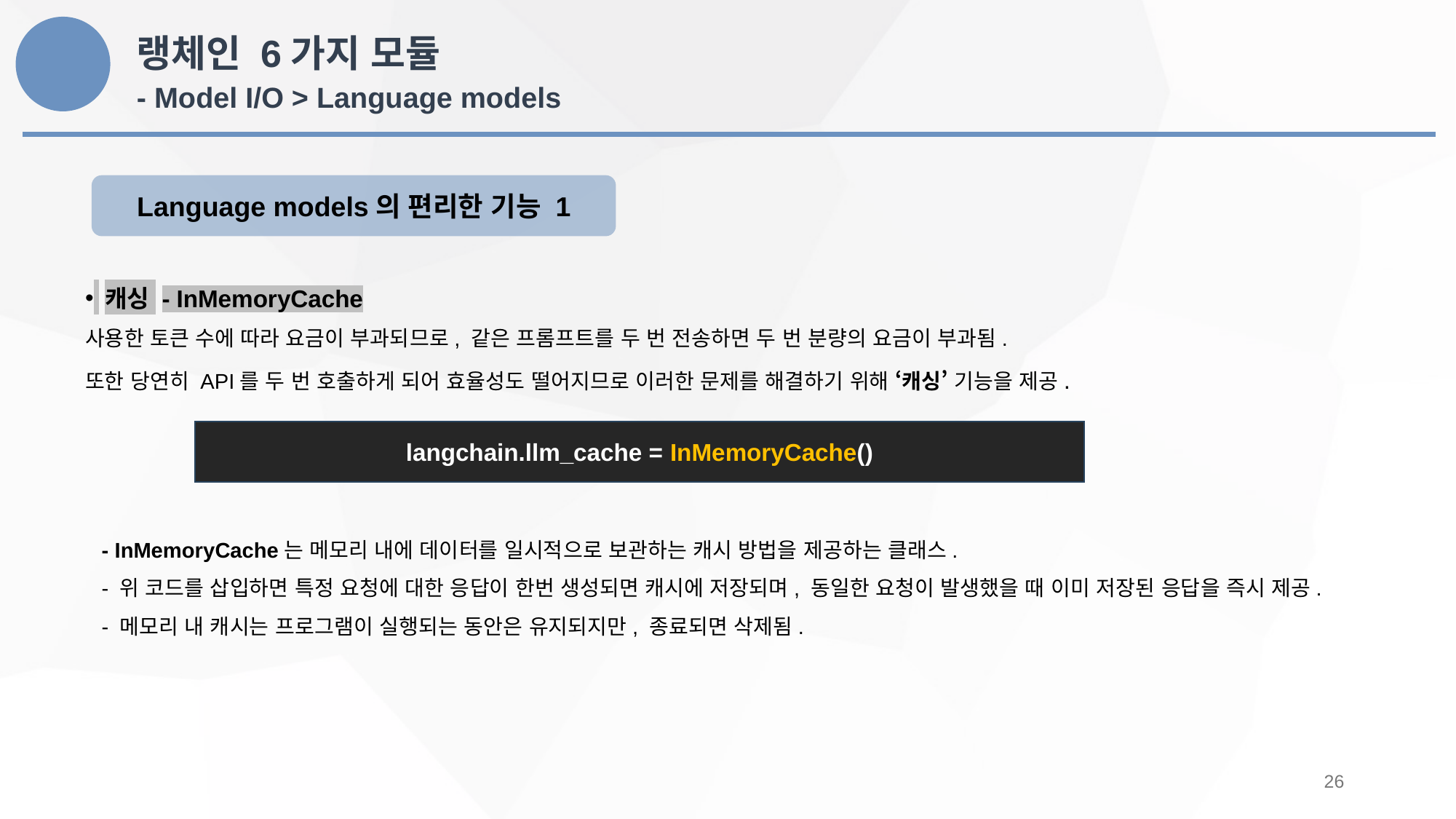

랭체인 6가지 모듈
- Model I/O > Language models
Language models의 편리한 기능 1
 캐싱 - InMemoryCache
사용한 토큰 수에 따라 요금이 부과되므로, 같은 프롬프트를 두 번 전송하면 두 번 분량의 요금이 부과됨.
또한 당연히 API를 두 번 호출하게 되어 효율성도 떨어지므로 이러한 문제를 해결하기 위해 ‘캐싱’ 기능을 제공.

langchain.llm_cache = InMemoryCache()
- InMemoryCache는 메모리 내에 데이터를 일시적으로 보관하는 캐시 방법을 제공하는 클래스.
- 위 코드를 삽입하면 특정 요청에 대한 응답이 한번 생성되면 캐시에 저장되며, 동일한 요청이 발생했을 때 이미 저장된 응답을 즉시 제공.
- 메모리 내 캐시는 프로그램이 실행되는 동안은 유지되지만, 종료되면 삭제됨.
26